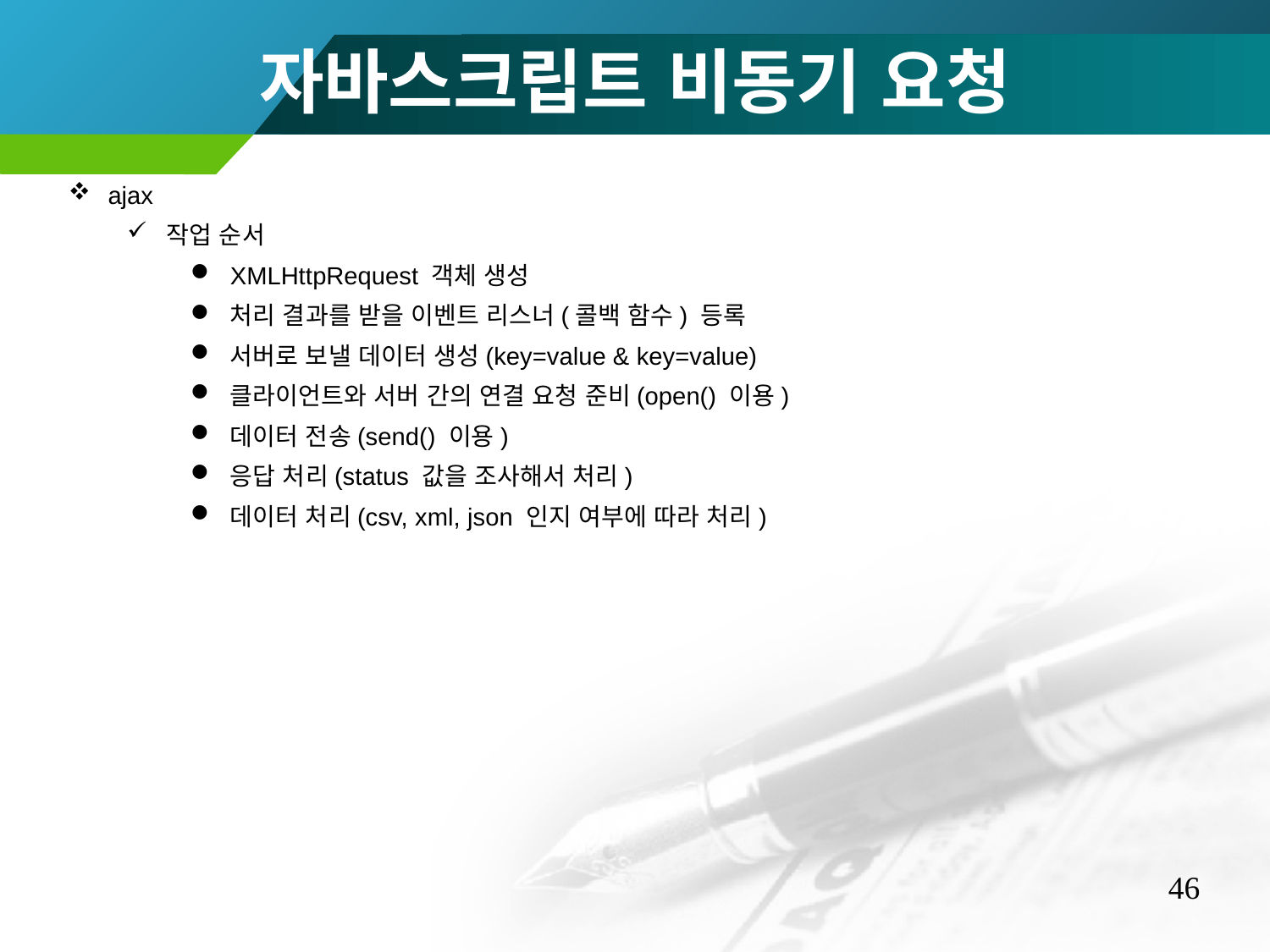

자바스크립트 비동기 요청
ajax
작업 순서
XMLHttpRequest 객체 생성
처리 결과를 받을 이벤트 리스너(콜백 함수) 등록
서버로 보낼 데이터 생성(key=value & key=value)
클라이언트와 서버 간의 연결 요청 준비(open() 이용)
데이터 전송(send() 이용)
응답 처리(status 값을 조사해서 처리)
데이터 처리(csv, xml, json 인지 여부에 따라 처리)
46